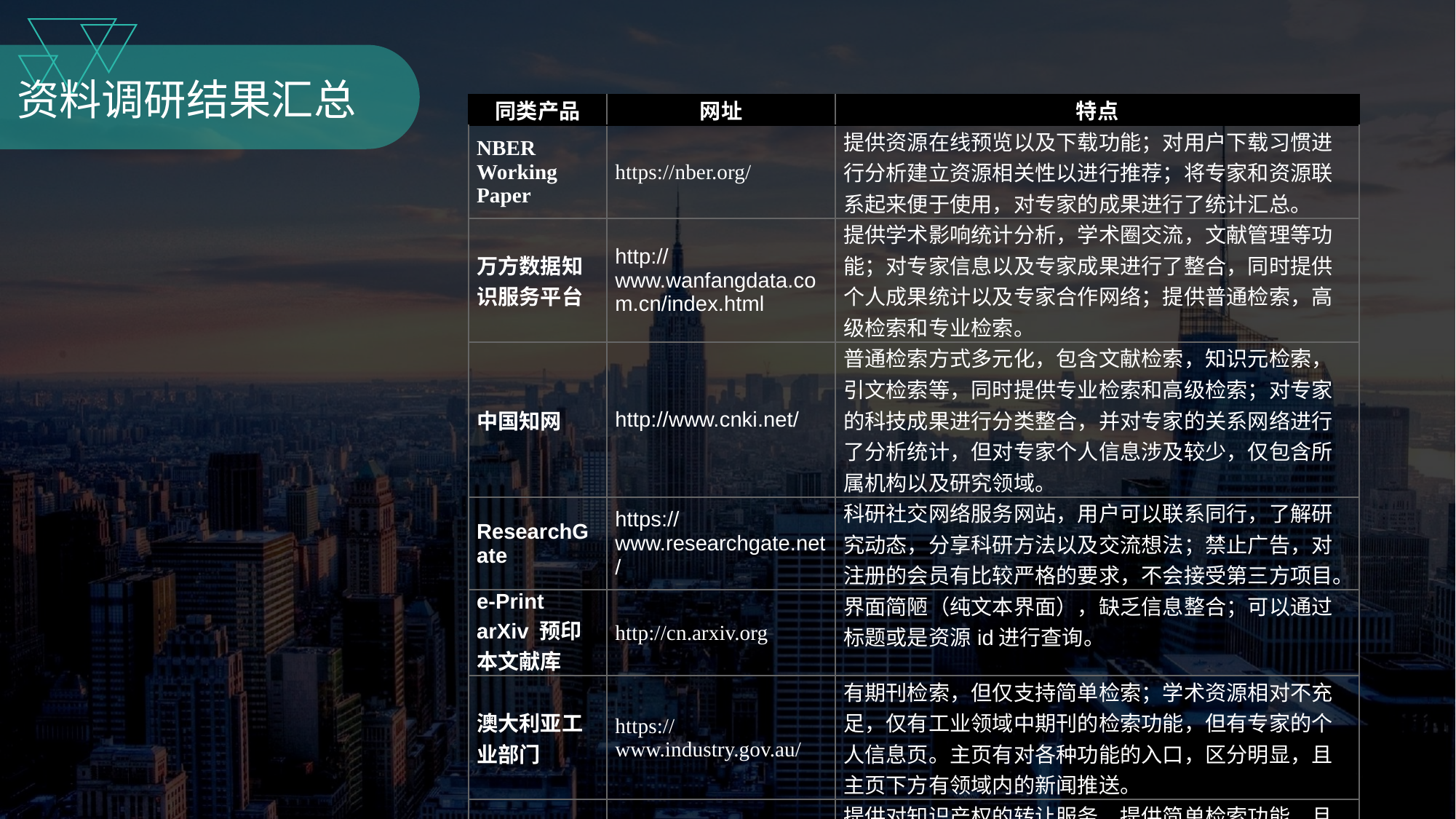

资料调研结果汇总
| 同类产品 | 网址 | 特点 |
| --- | --- | --- |
| NBER Working Paper | https://nber.org/ | 提供资源在线预览以及下载功能；对用户下载习惯进行分析建立资源相关性以进行推荐；将专家和资源联系起来便于使用，对专家的成果进行了统计汇总。 |
| 万方数据知识服务平台 | http://www.wanfangdata.com.cn/index.html | 提供学术影响统计分析，学术圈交流，文献管理等功能；对专家信息以及专家成果进行了整合，同时提供个人成果统计以及专家合作网络；提供普通检索，高级检索和专业检索。 |
| 中国知网 | http://www.cnki.net/ | 普通检索方式多元化，包含文献检索，知识元检索，引文检索等，同时提供专业检索和高级检索；对专家的科技成果进行分类整合，并对专家的关系网络进行了分析统计，但对专家个人信息涉及较少，仅包含所属机构以及研究领域。 |
| ResearchGate | https://www.researchgate.net/ | 科研社交网络服务网站，用户可以联系同行，了解研究动态，分享科研方法以及交流想法；禁止广告，对注册的会员有比较严格的要求，不会接受第三方项目。 |
| e-Print arXiv 预印本文献库 | http://cn.arxiv.org | 界面简陋（纯文本界面），缺乏信息整合；可以通过标题或是资源id进行查询。 |
| 澳大利亚工业部门 | https://www.industry.gov.au/ | 有期刊检索，但仅支持简单检索；学术资源相对不充足，仅有工业领域中期刊的检索功能，但有专家的个人信息页。主页有对各种功能的入口，区分明显，且主页下方有领域内的新闻推送。 |
| 高航网 | http://www.gaohangip.com/ | 提供对知识产权的转让服务，提供简单检索功能，且页面左侧有对知识领域的分类。还支持查看会员信息，管理自己的账户等功能。 |